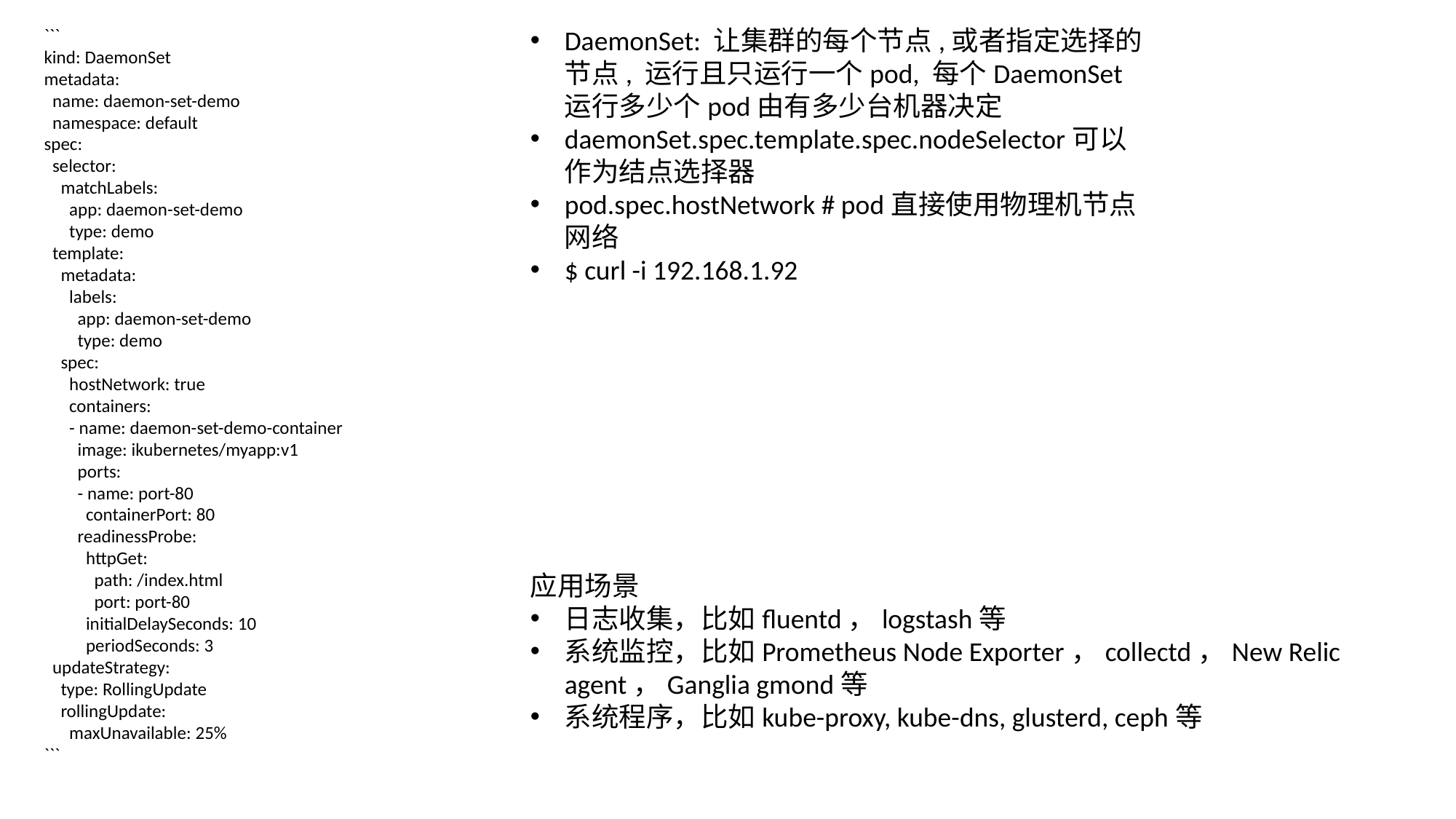

```
kind: DaemonSet
metadata:
  name: daemon-set-demo
  namespace: default
spec:
  selector:
    matchLabels:
      app: daemon-set-demo
      type: demo
  template:
    metadata:
      labels:
        app: daemon-set-demo
        type: demo
    spec:
      hostNetwork: true
      containers:
      - name: daemon-set-demo-container
        image: ikubernetes/myapp:v1
        ports:
        - name: port-80
          containerPort: 80
        readinessProbe:
          httpGet:
            path: /index.html
            port: port-80
          initialDelaySeconds: 10
          periodSeconds: 3
  updateStrategy:
    type: RollingUpdate
    rollingUpdate:
      maxUnavailable: 25%
```
DaemonSet: 让集群的每个节点,或者指定选择的节点, 运行且只运行一个pod, 每个DaemonSet运行多少个pod由有多少台机器决定
daemonSet.spec.template.spec.nodeSelector可以作为结点选择器
pod.spec.hostNetwork # pod直接使用物理机节点网络
$ curl -i 192.168.1.92
应用场景
日志收集，比如fluentd，logstash等
系统监控，比如Prometheus Node Exporter，collectd，New Relic agent，Ganglia gmond等
系统程序，比如kube-proxy, kube-dns, glusterd, ceph等